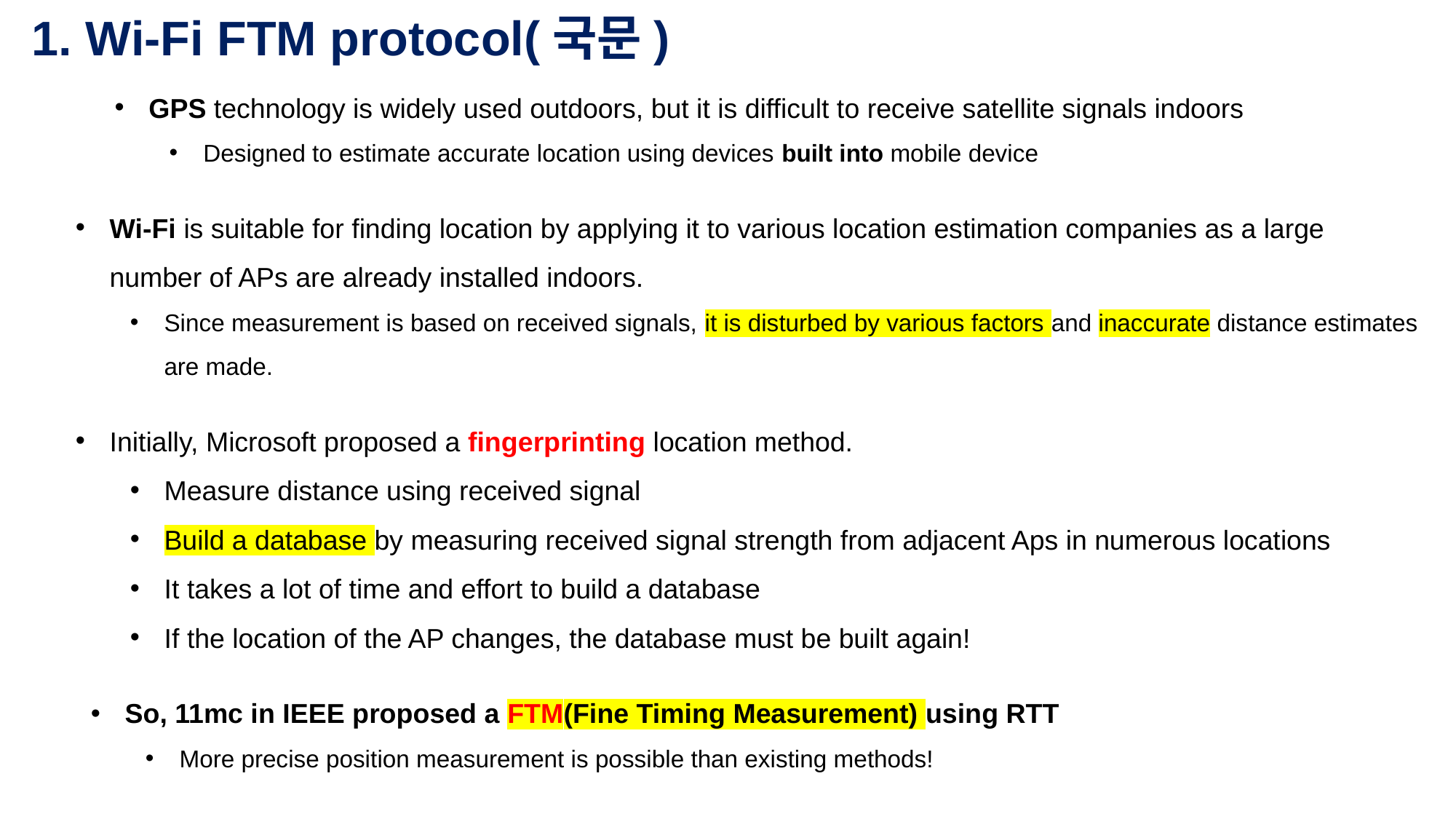

# 1. Wi-Fi FTM protocol(국문)
GPS technology is widely used outdoors, but it is difficult to receive satellite signals indoors
Designed to estimate accurate location using devices built into mobile device
Wi-Fi is suitable for finding location by applying it to various location estimation companies as a large number of APs are already installed indoors.
Since measurement is based on received signals, it is disturbed by various factors and inaccurate distance estimates are made.
Initially, Microsoft proposed a fingerprinting location method.
Measure distance using received signal
Build a database by measuring received signal strength from adjacent Aps in numerous locations
It takes a lot of time and effort to build a database
If the location of the AP changes, the database must be built again!
So, 11mc in IEEE proposed a FTM(Fine Timing Measurement) using RTT
More precise position measurement is possible than existing methods!